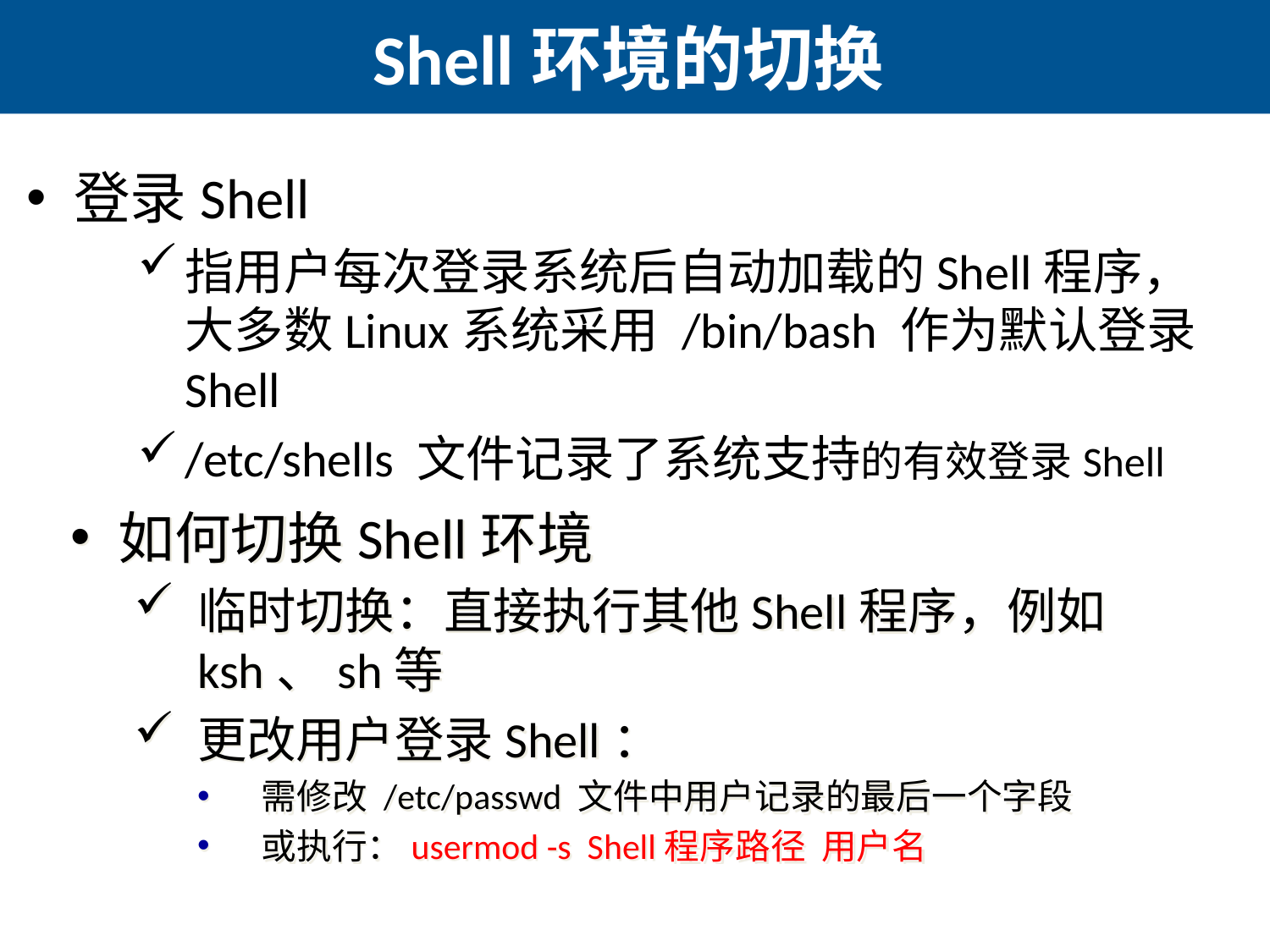

# Shell环境的切换
登录Shell
指用户每次登录系统后自动加载的Shell程序，大多数Linux系统采用 /bin/bash 作为默认登录Shell
/etc/shells 文件记录了系统支持的有效登录Shell
如何切换Shell环境
临时切换：直接执行其他Shell程序，例如ksh、sh等
更改用户登录Shell：
 需修改 /etc/passwd 文件中用户记录的最后一个字段
 或执行：usermod -s  Shell程序路径  用户名